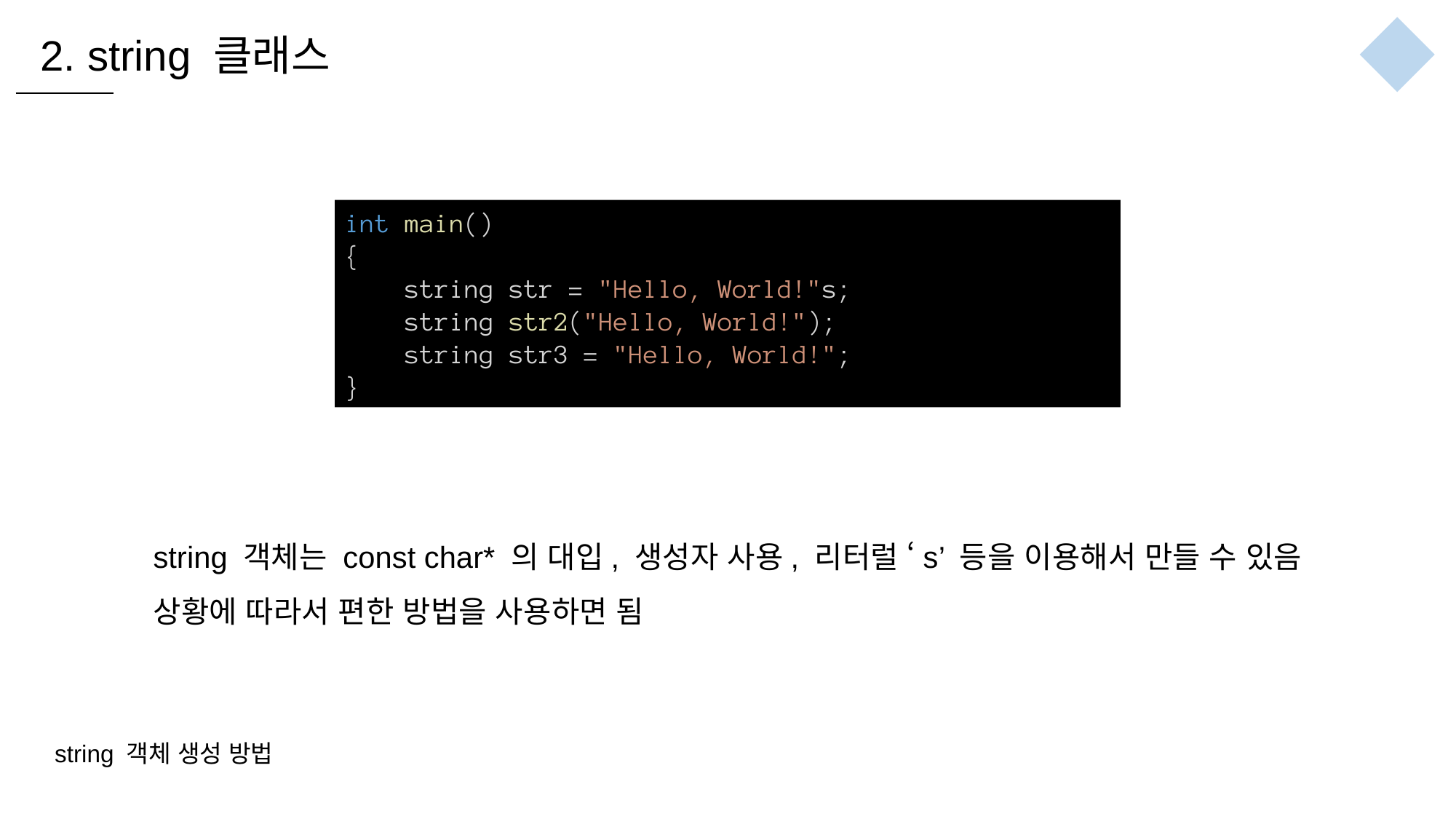

2. string 클래스
int main()
{
    string str = "Hello, World!"s;
    string str2("Hello, World!");
    string str3 = "Hello, World!";
}
string 객체는 const char* 의 대입, 생성자 사용, 리터럴 ‘s’ 등을 이용해서 만들 수 있음
상황에 따라서 편한 방법을 사용하면 됨
string 객체 생성 방법